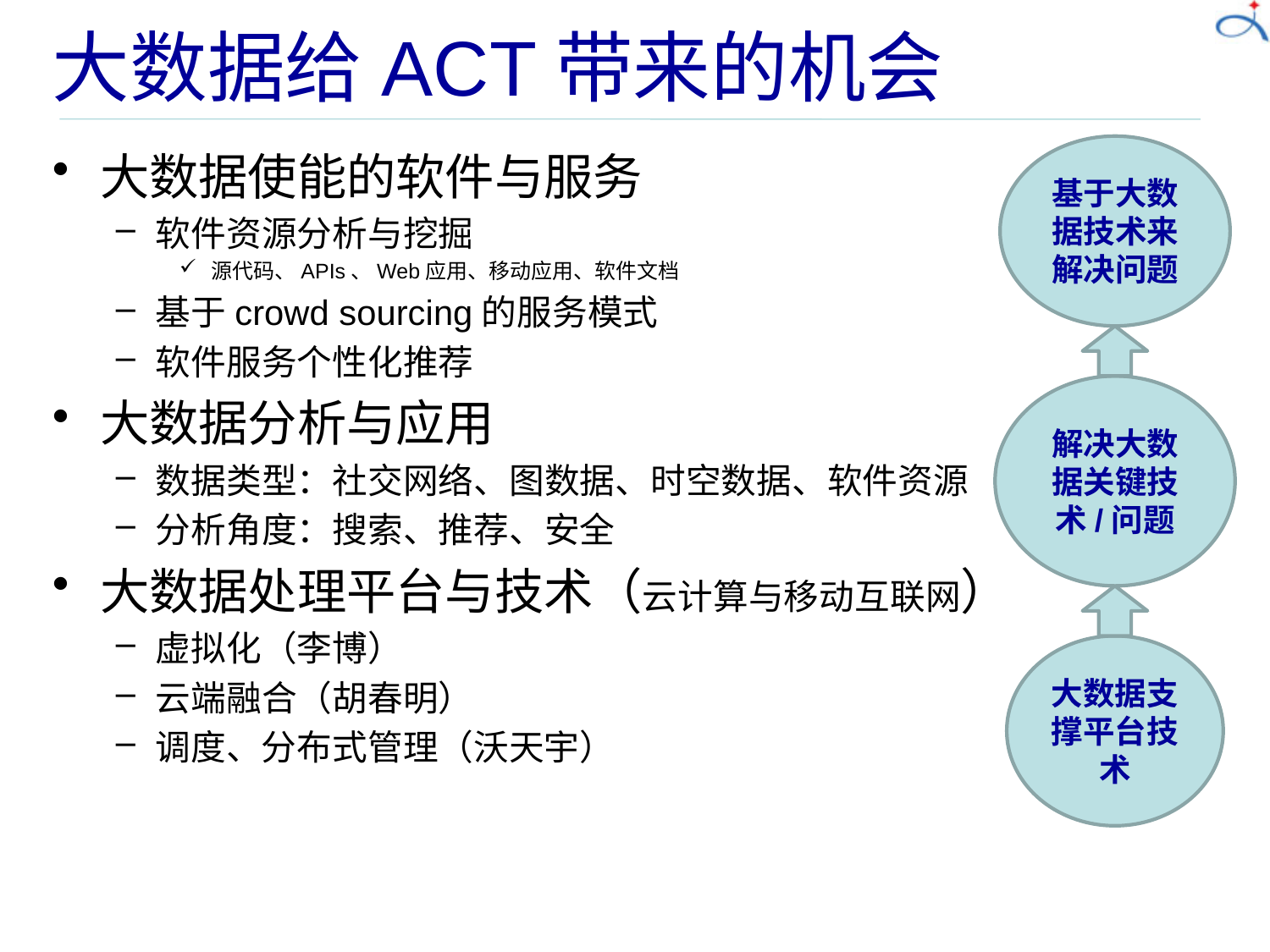

# 大数据给ACT带来的机会
基于大数据技术来解决问题
大数据使能的软件与服务
软件资源分析与挖掘
源代码、APIs、Web应用、移动应用、软件文档
基于crowd sourcing的服务模式
软件服务个性化推荐
大数据分析与应用
数据类型：社交网络、图数据、时空数据、软件资源
分析角度：搜索、推荐、安全
大数据处理平台与技术（云计算与移动互联网）
虚拟化（李博）
云端融合（胡春明）
调度、分布式管理（沃天宇）

解决大数据关键技术/问题

大数据支撑平台技术